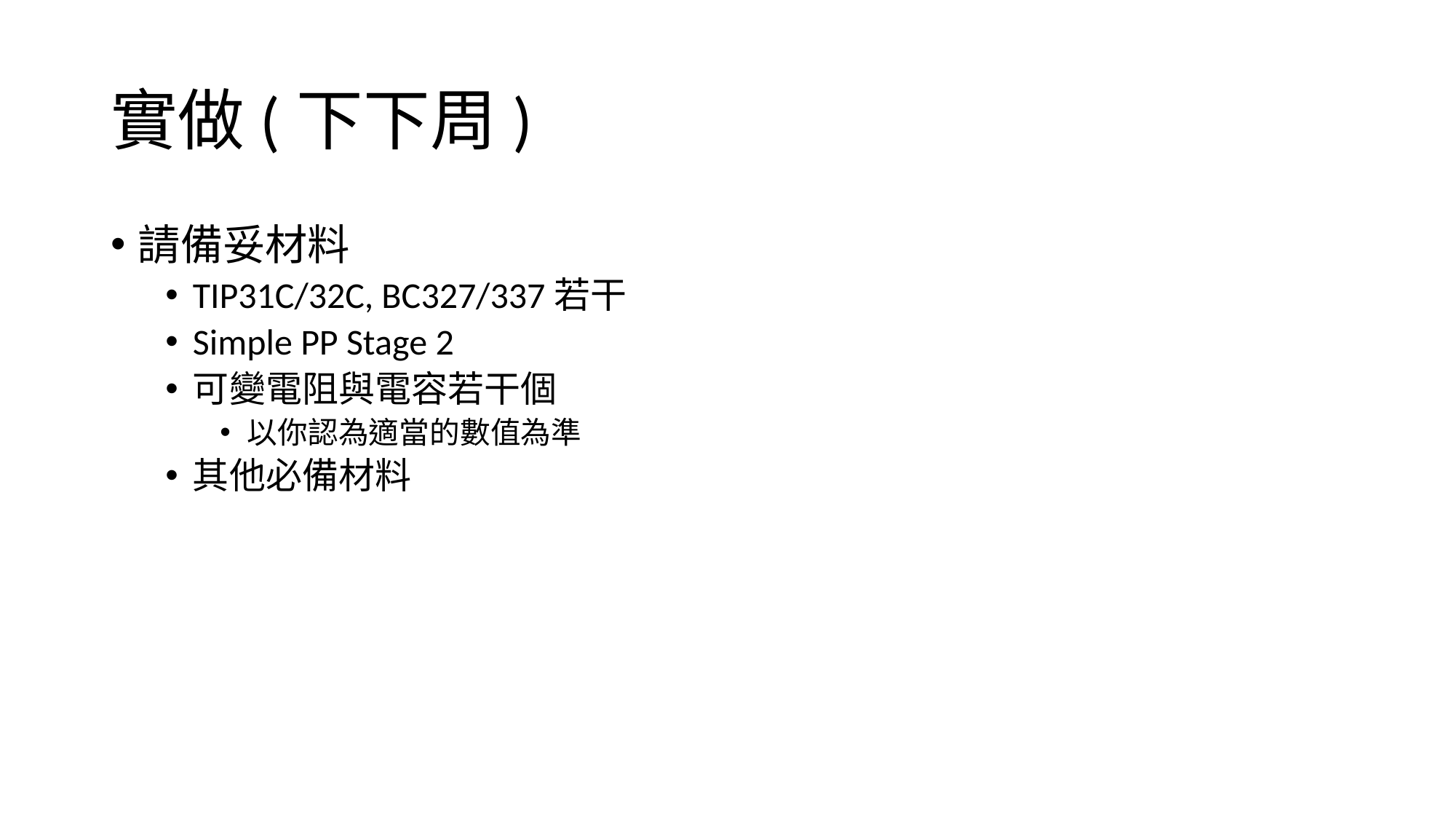

# 實做(下下周)
請備妥材料
TIP31C/32C, BC327/337若干
Simple PP Stage 2
可變電阻與電容若干個
以你認為適當的數值為準
其他必備材料